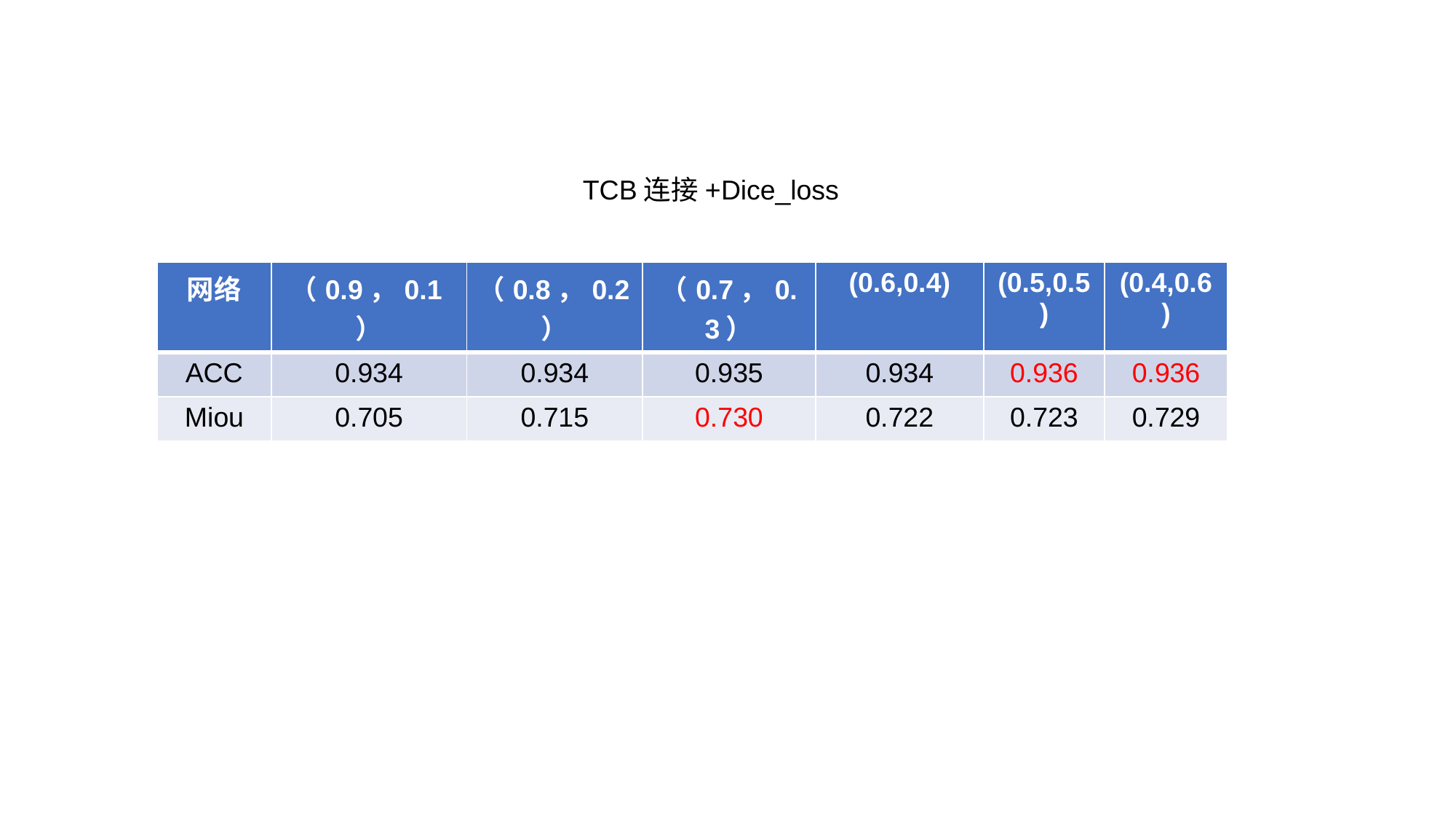

TCB连接+Dice_loss
| 网络 | （0.9，0.1） | （0.8，0.2） | （0.7，0.3） | (0.6,0.4) | (0.5,0.5) | (0.4,0.6) |
| --- | --- | --- | --- | --- | --- | --- |
| ACC | 0.934 | 0.934 | 0.935 | 0.934 | 0.936 | 0.936 |
| Miou | 0.705 | 0.715 | 0.730 | 0.722 | 0.723 | 0.729 |